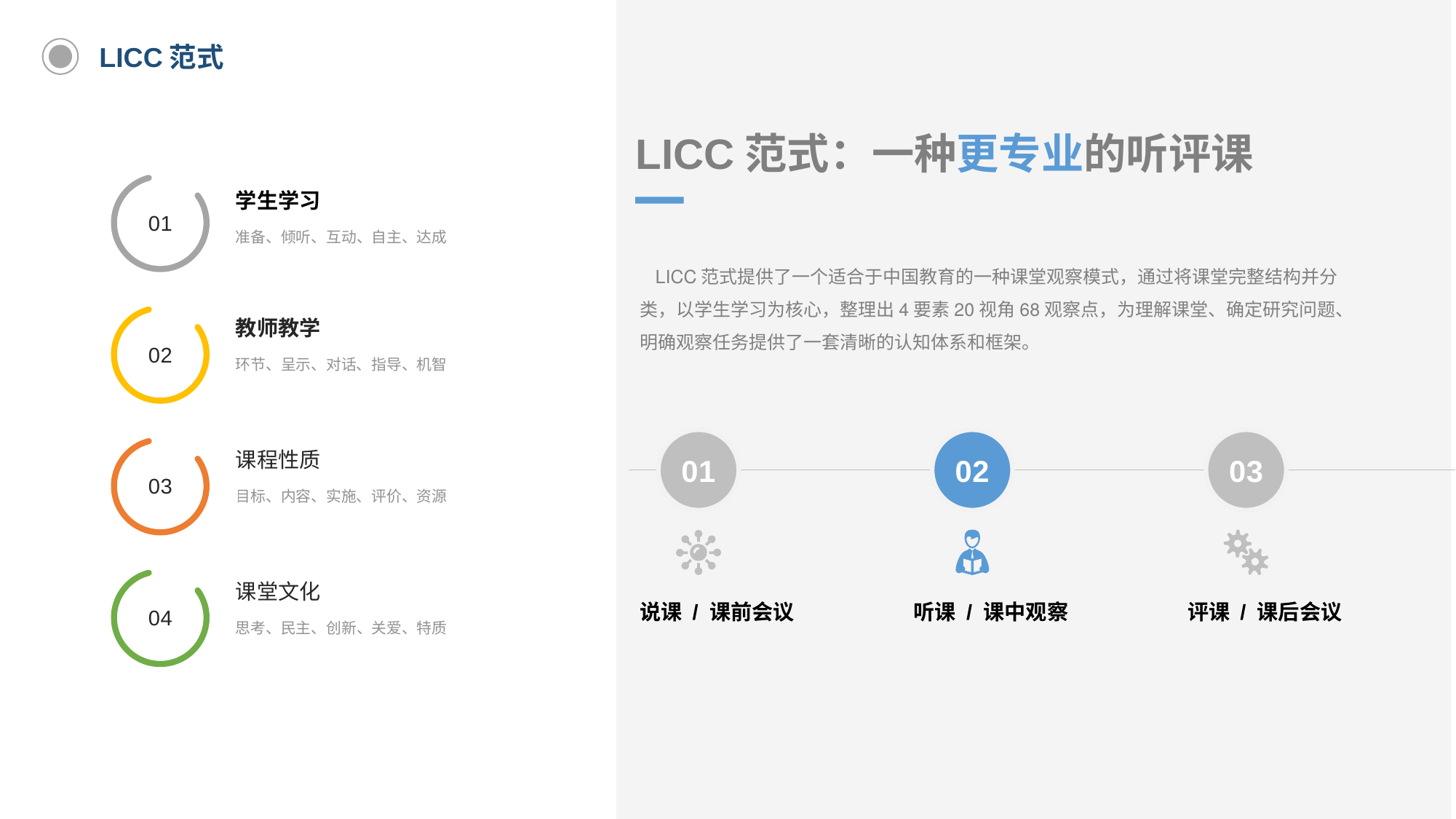

学生学习
准备、倾听、互动、自主、达成
0 1

教师教学
环节、呈示、对话、指导、机智
0 2

课程性质
目标、内容、实施、评价、资源
0 3

课堂文化
思考、民主、创新、关爱、特质
0 4
LICC范式

LICC范式：一种更专业的听评课
0 1
0 2
0 3

说课 / 课前会议
听课 / 课中观察
评课 / 课后会议

   LICC范式提供了一个适合于中国教育的一种课堂观察模式，通过将课堂完整结构并分类，以学生学习为核心，整理出4要素20视角68观察点，为理解课堂、确定研究问题、明确观察任务提供了一套清晰的认知体系和框架。